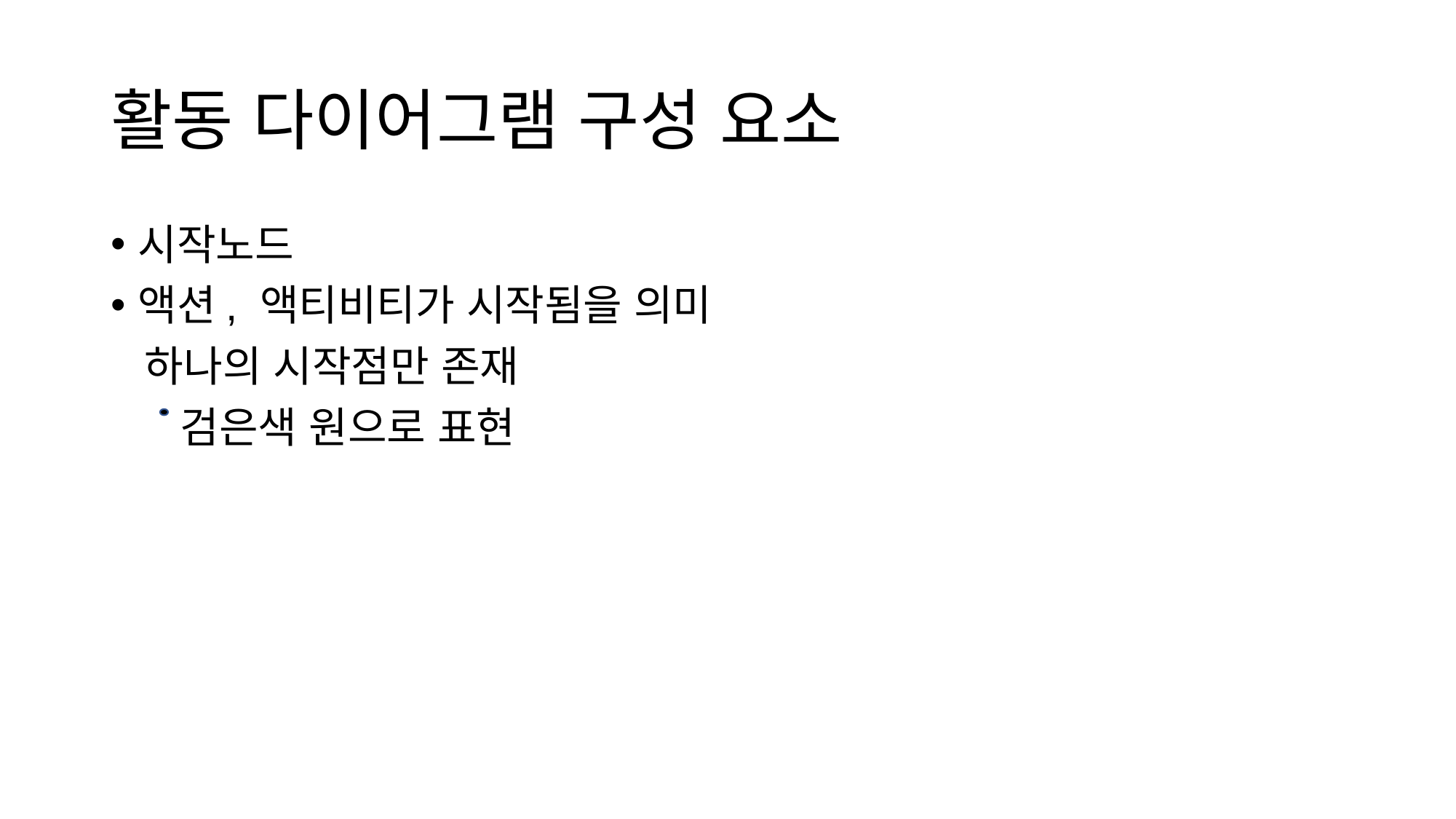

# 활동 다이어그램 구성 요소
시작노드
액션, 액티비티가 시작됨을 의미
  하나의 시작점만 존재
     검은색 원으로 표현